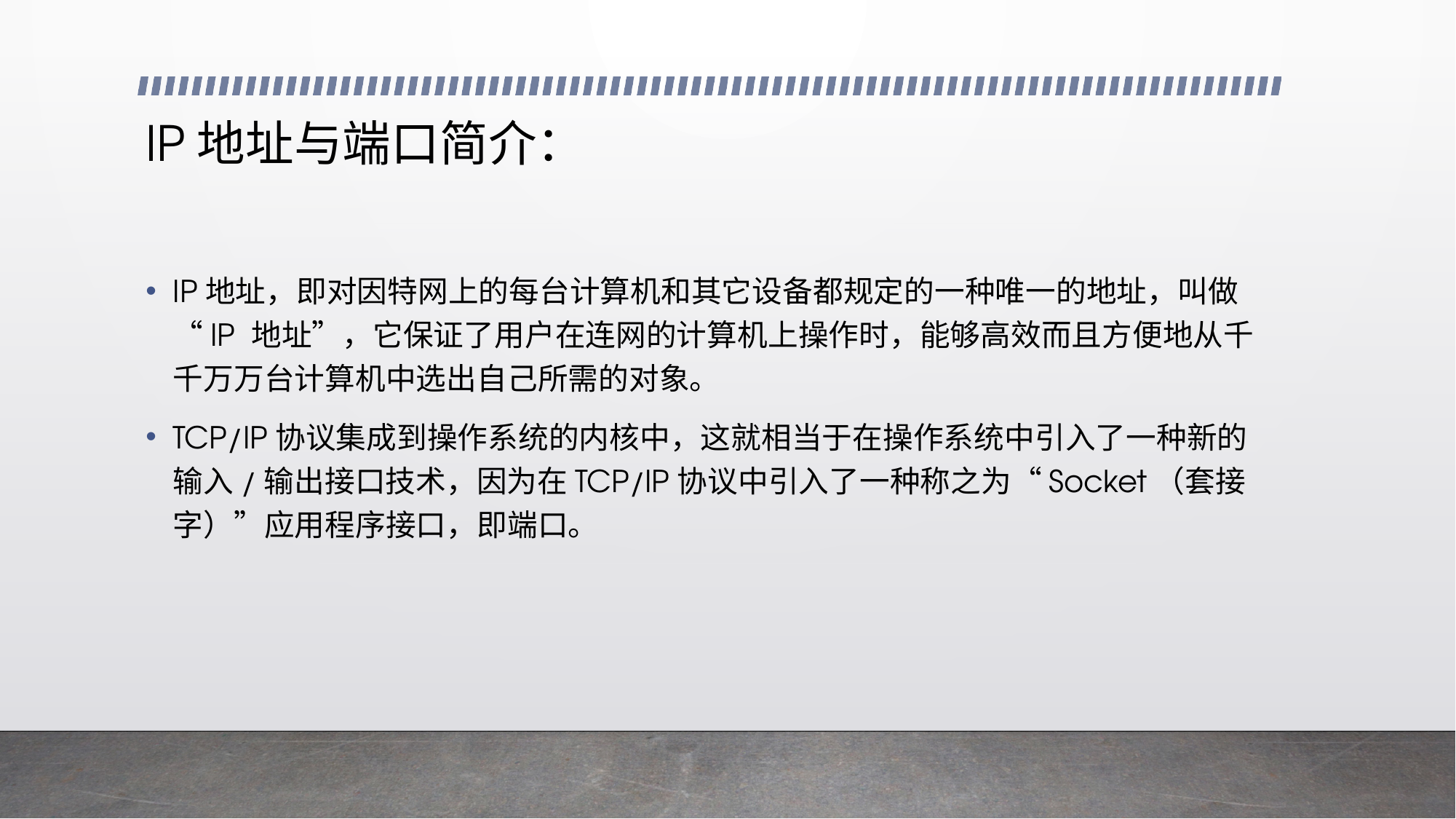

# IP地址与端口简介：
IP地址，即对因特网上的每台计算机和其它设备都规定的一种唯一的地址，叫做“IP 地址”，它保证了用户在连网的计算机上操作时，能够高效而且方便地从千千万万台计算机中选出自己所需的对象。
TCP/IP协议集成到操作系统的内核中，这就相当于在操作系统中引入了一种新的输入/输出接口技术，因为在TCP/IP协议中引入了一种称之为“Socket（套接字）”应用程序接口，即端口。